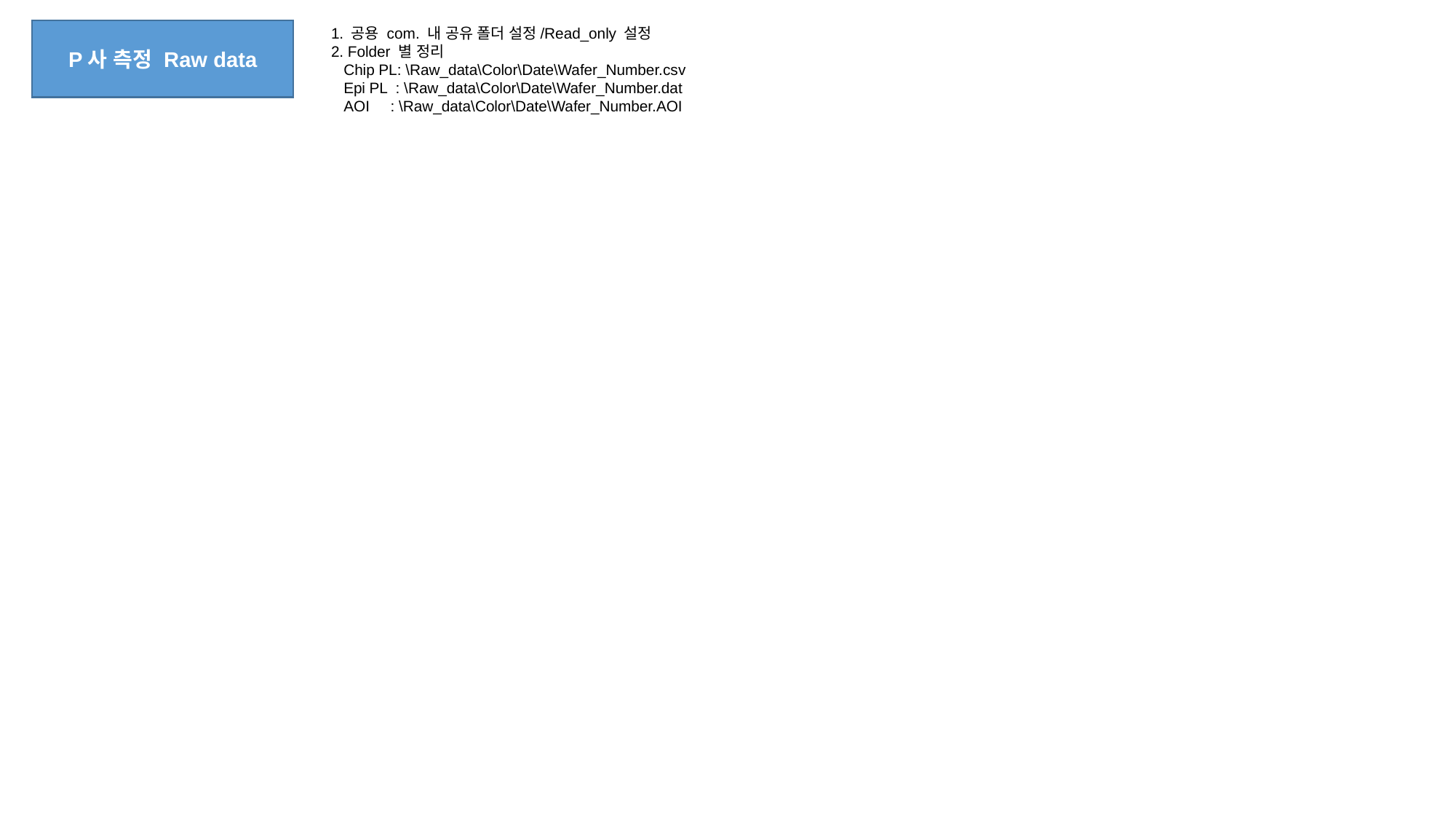

1. 공용 com. 내 공유 폴더 설정/Read_only 설정
2. Folder 별 정리
   Chip PL: \Raw_data\Color\Date\Wafer_Number.csv
   Epi PL  : \Raw_data\Color\Date\Wafer_Number.dat
   AOI     : \Raw_data\Color\Date\Wafer_Number.AOI
P사 측정 Raw data